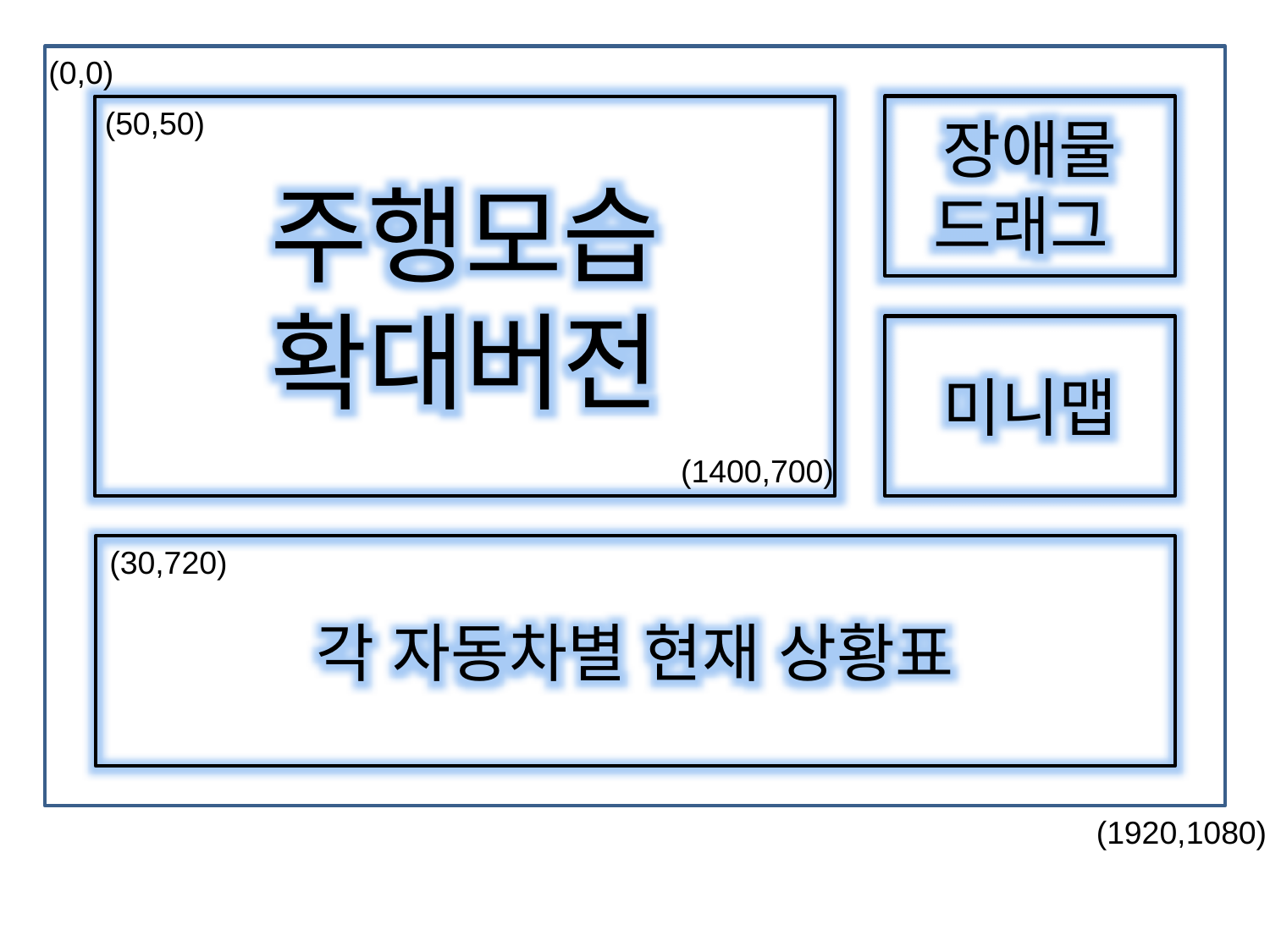

(0,0)

주행모습
확대버전
장애물 드래그
미니맵
각 자동차별 현재 상황표
(50,50)
(1400,700)
(30,720)
(1920,1080)